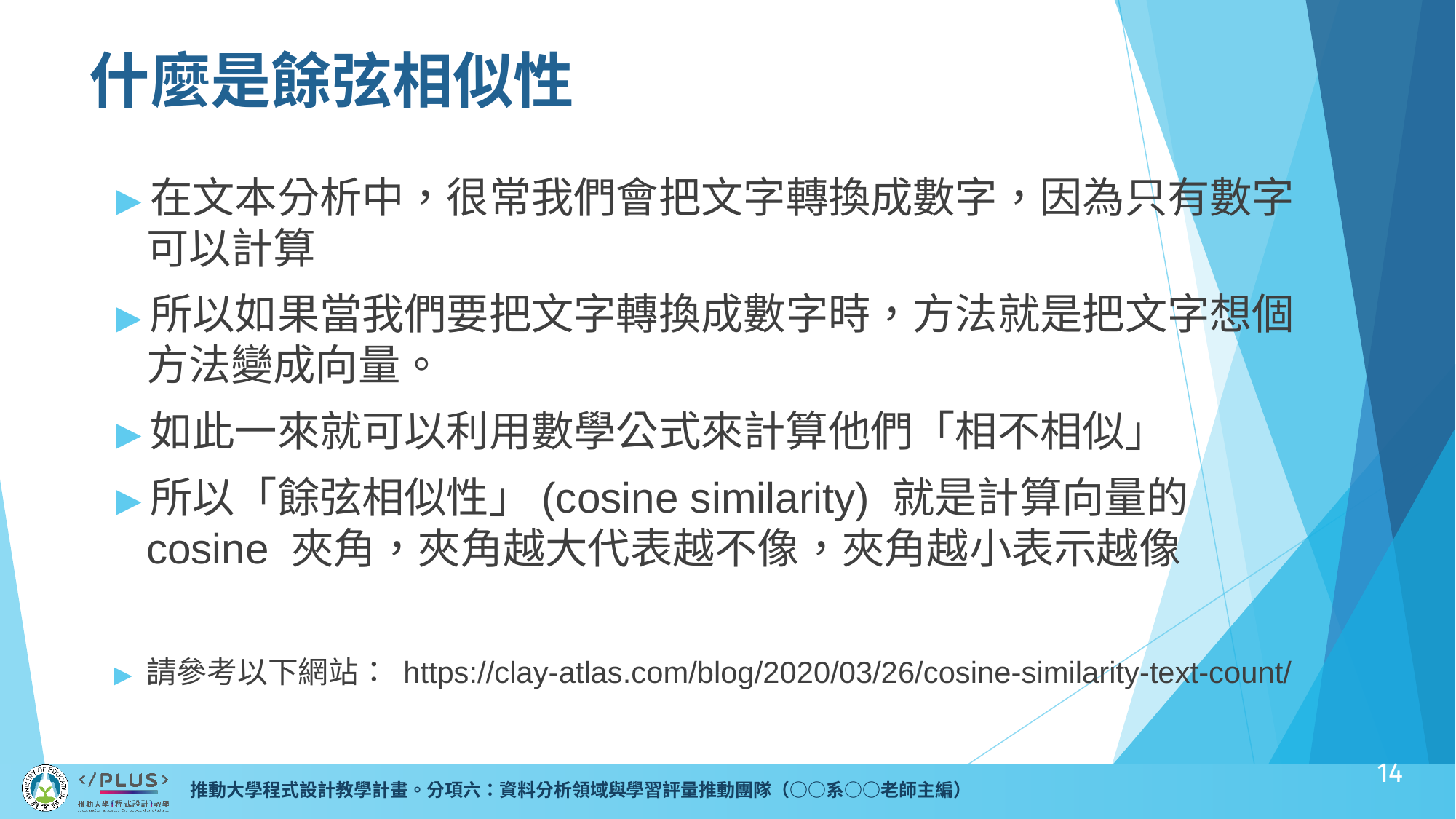

# 什麼是餘弦相似性
在文本分析中，很常我們會把文字轉換成數字，因為只有數字可以計算
所以如果當我們要把文字轉換成數字時，方法就是把文字想個方法變成向量。
如此一來就可以利用數學公式來計算他們「相不相似」
所以「餘弦相似性」(cosine similarity) 就是計算向量的cosine 夾角，夾角越大代表越不像，夾角越小表示越像

請參考以下網站： https://clay-atlas.com/blog/2020/03/26/cosine-similarity-text-count/
14